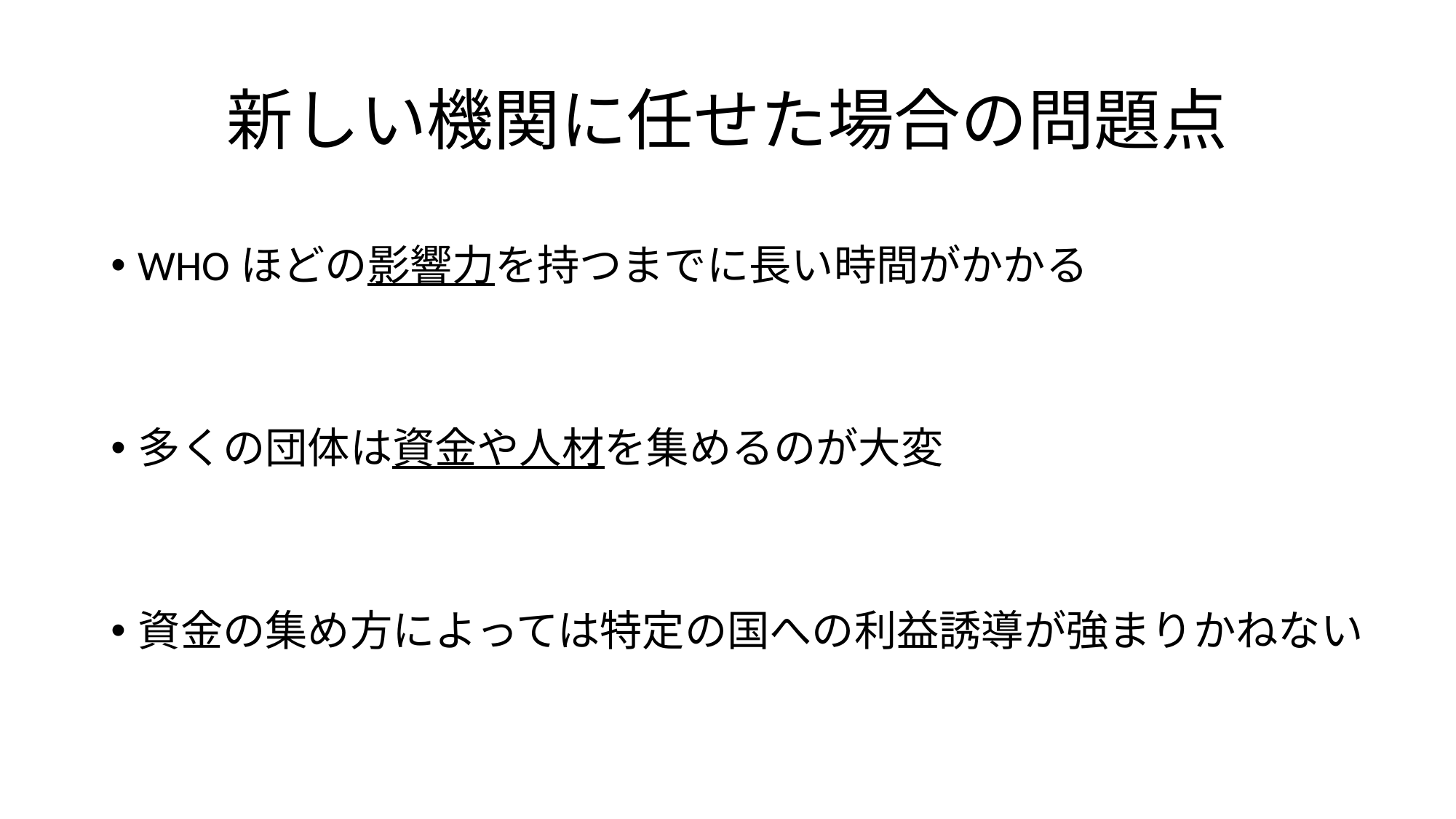

# 新しい機関に任せた場合の問題点
WHOほどの影響力を持つまでに長い時間がかかる

多くの団体は資金や人材を集めるのが大変

資金の集め方によっては特定の国への利益誘導が強まりかねない